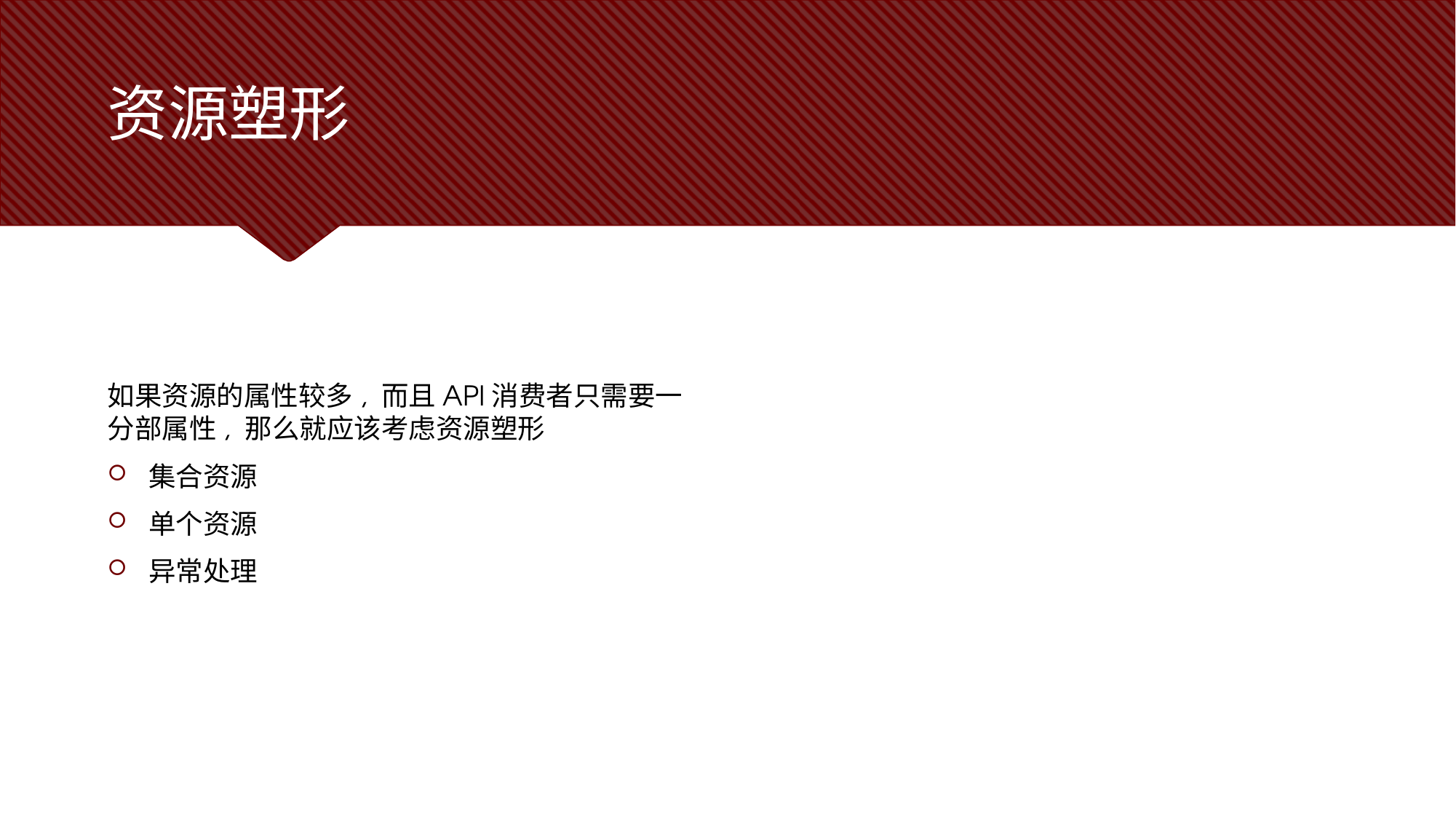

# 资源塑形
如果资源的属性较多, 而且API消费者只需要一分部属性, 那么就应该考虑资源塑形
集合资源
单个资源
异常处理